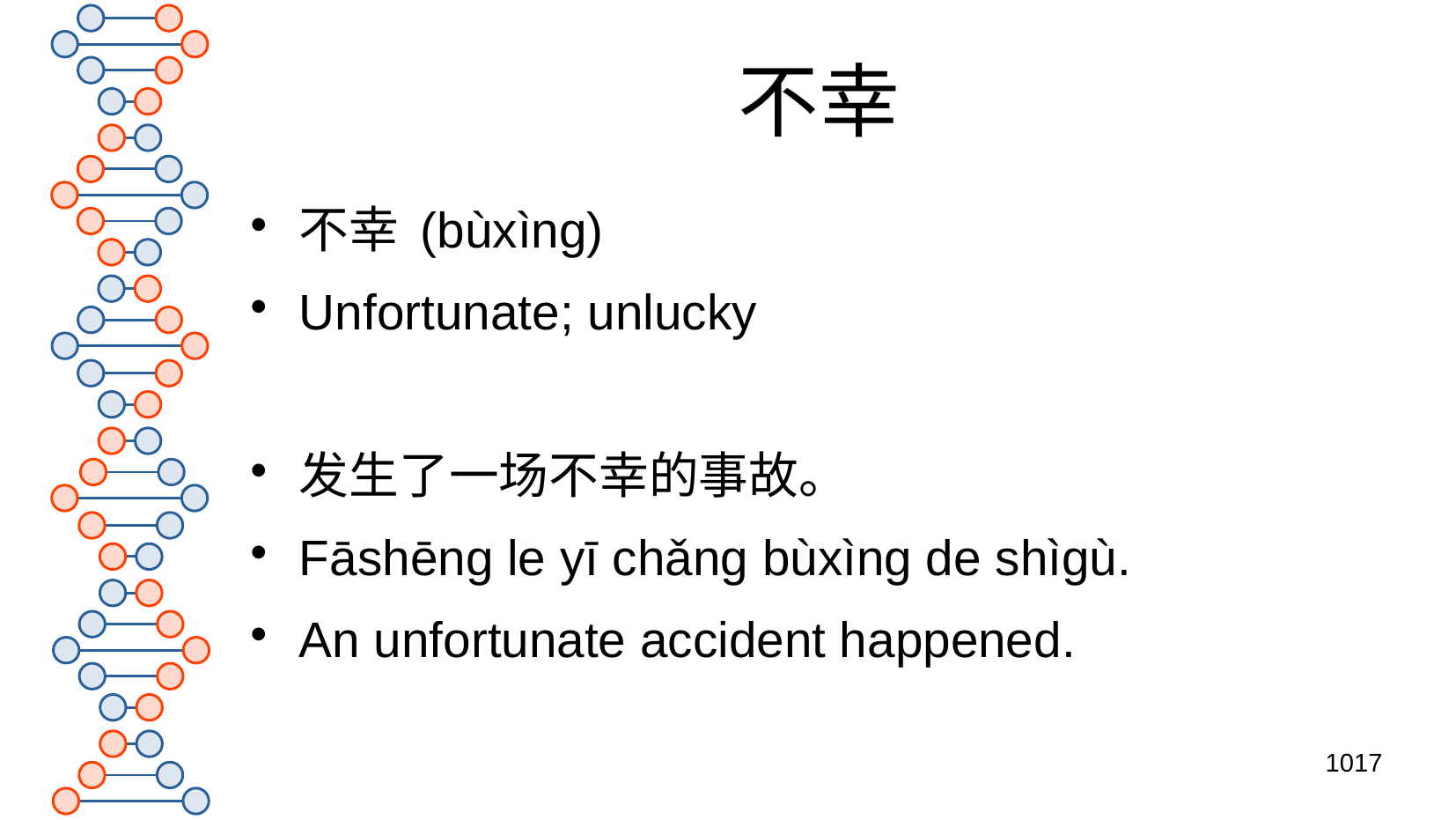

# 不幸
不幸 (bùxìng)
Unfortunate; unlucky

发生了一场不幸的事故。
Fāshēng le yī chǎng bùxìng de shìgù.
An unfortunate accident happened.

1017